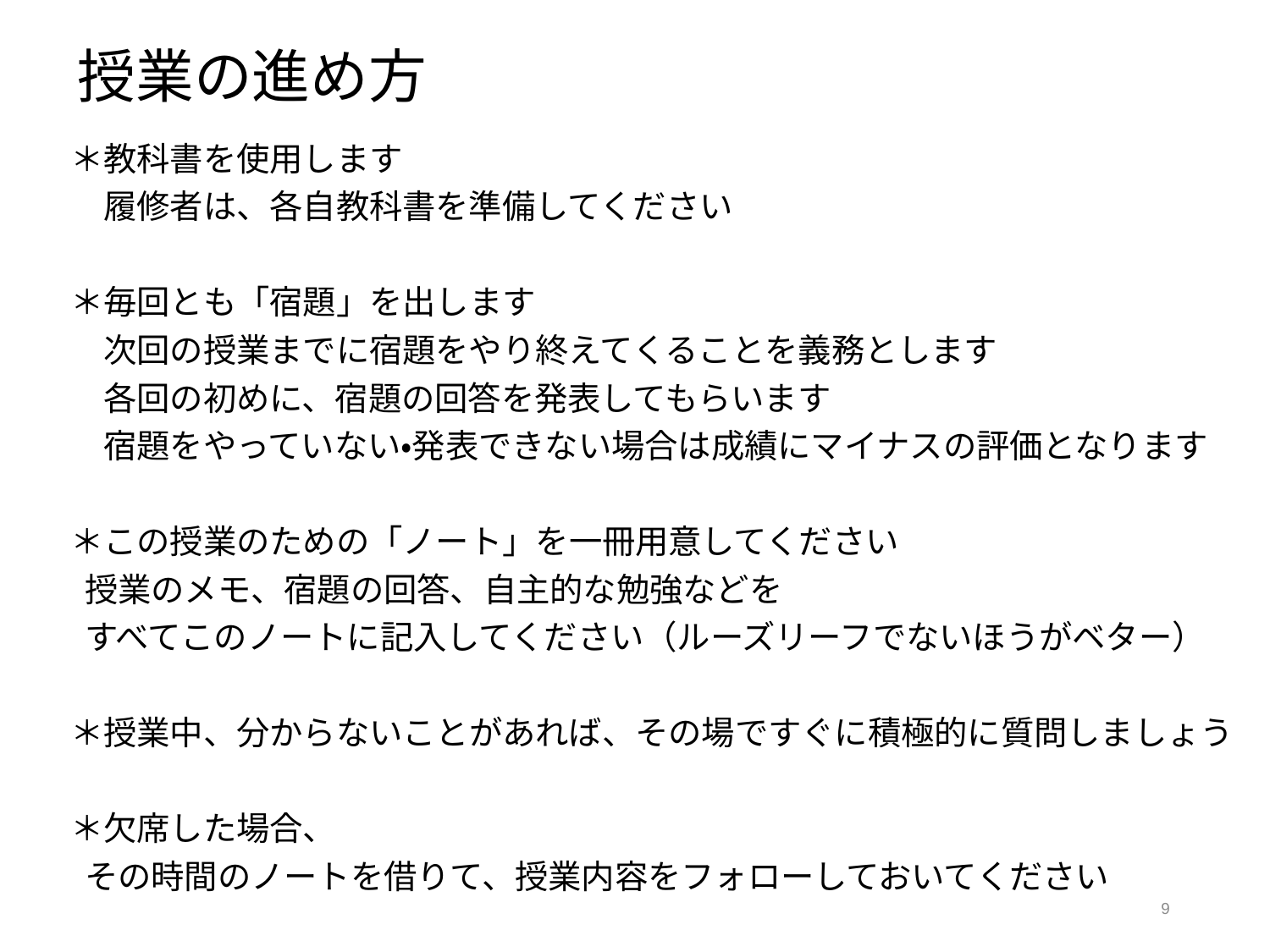

# 授業の進め方
＊教科書を使用します
　履修者は、各自教科書を準備してください

＊毎回とも「宿題」を出します
　次回の授業までに宿題をやり終えてくることを義務とします
　各回の初めに、宿題の回答を発表してもらいます
　宿題をやっていない・発表できない場合は成績にマイナスの評価となります

＊この授業のための「ノート」を一冊用意してください
 授業のメモ、宿題の回答、自主的な勉強などを
 すべてこのノートに記入してください（ルーズリーフでないほうがベター）

＊授業中、分からないことがあれば、その場ですぐに積極的に質問しましょう

＊欠席した場合、
 その時間のノートを借りて、授業内容をフォローしておいてください

9